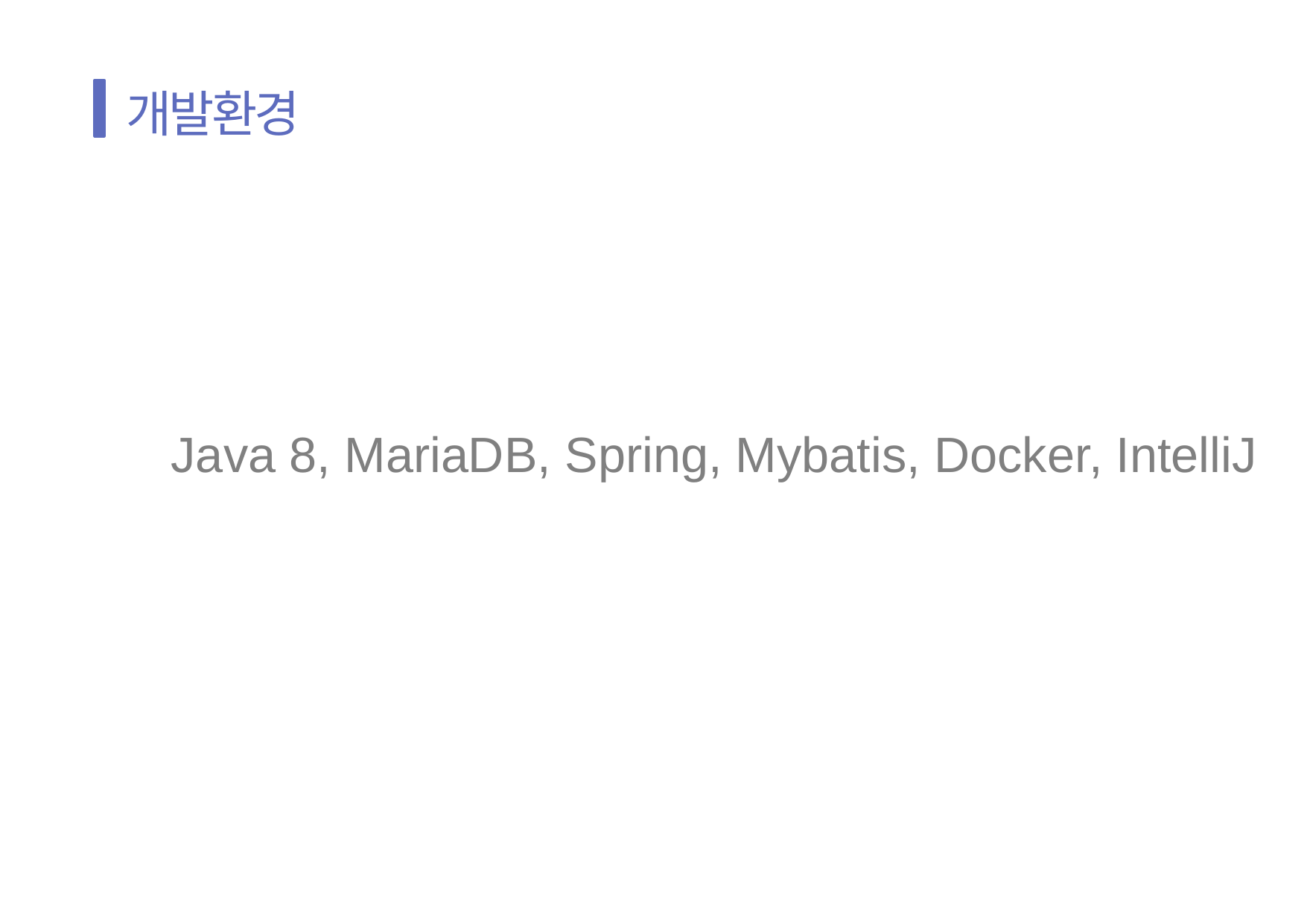

개발환경

Java 8, MariaDB, Spring, Mybatis, Docker, IntelliJ